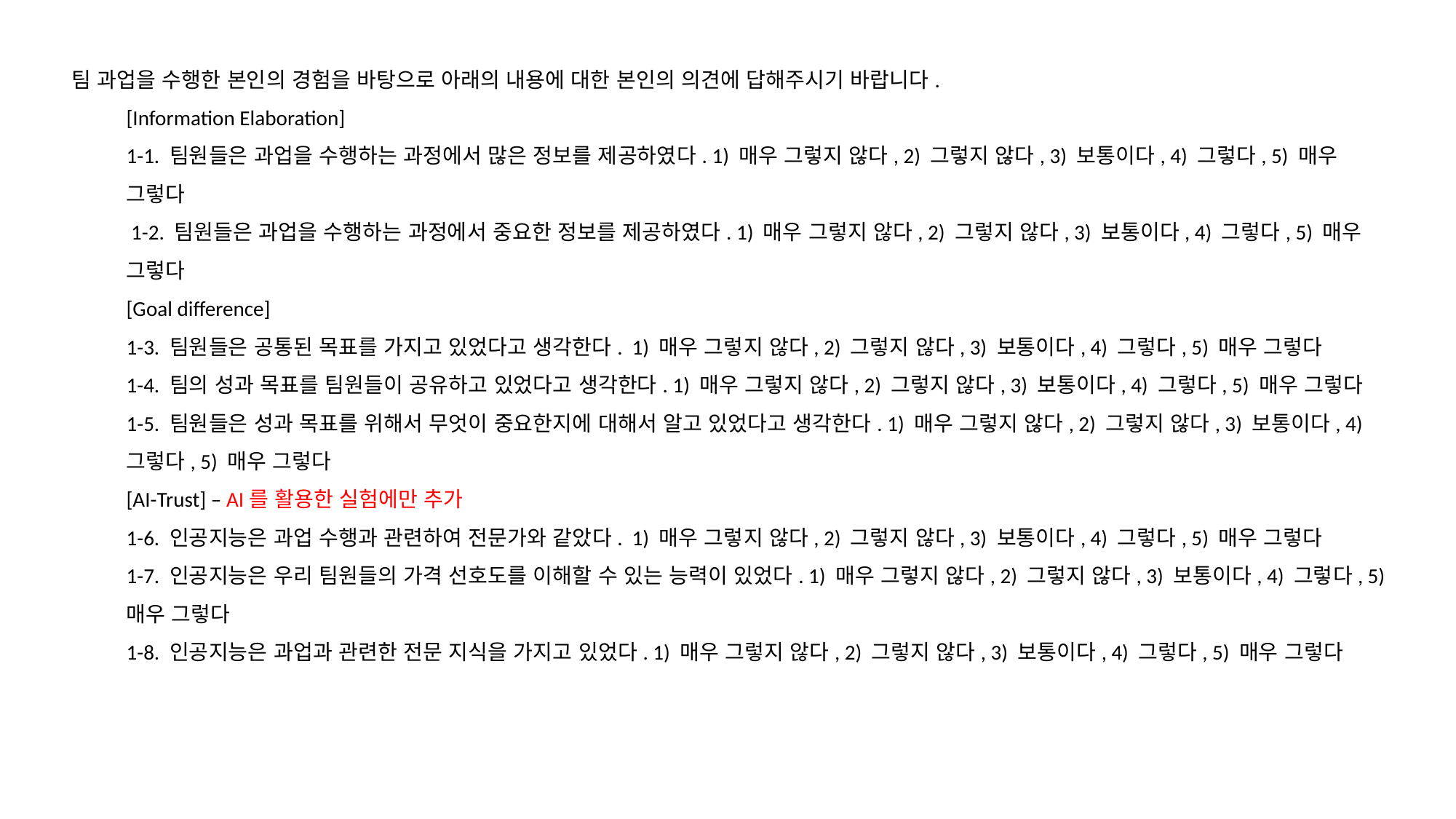

팀 과업을 수행한 본인의 경험을 바탕으로 아래의 내용에 대한 본인의 의견에 답해주시기 바랍니다.
[Information Elaboration]
1-1. 팀원들은 과업을 수행하는 과정에서 많은 정보를 제공하였다. 1) 매우 그렇지 않다, 2) 그렇지 않다, 3) 보통이다, 4) 그렇다, 5) 매우 그렇다
 1-2. 팀원들은 과업을 수행하는 과정에서 중요한 정보를 제공하였다. 1) 매우 그렇지 않다, 2) 그렇지 않다, 3) 보통이다, 4) 그렇다, 5) 매우 그렇다
[Goal difference]
1-3. 팀원들은 공통된 목표를 가지고 있었다고 생각한다.  1) 매우 그렇지 않다, 2) 그렇지 않다, 3) 보통이다, 4) 그렇다, 5) 매우 그렇다
1-4. 팀의 성과 목표를 팀원들이 공유하고 있었다고 생각한다. 1) 매우 그렇지 않다, 2) 그렇지 않다, 3) 보통이다, 4) 그렇다, 5) 매우 그렇다
1-5. 팀원들은 성과 목표를 위해서 무엇이 중요한지에 대해서 알고 있었다고 생각한다. 1) 매우 그렇지 않다, 2) 그렇지 않다, 3) 보통이다, 4) 그렇다, 5) 매우 그렇다
[AI-Trust] – AI를 활용한 실험에만 추가
1-6. 인공지능은 과업 수행과 관련하여 전문가와 같았다.  1) 매우 그렇지 않다, 2) 그렇지 않다, 3) 보통이다, 4) 그렇다, 5) 매우 그렇다
1-7. 인공지능은 우리 팀원들의 가격 선호도를 이해할 수 있는 능력이 있었다. 1) 매우 그렇지 않다, 2) 그렇지 않다, 3) 보통이다, 4) 그렇다, 5) 매우 그렇다
1-8. 인공지능은 과업과 관련한 전문 지식을 가지고 있었다. 1) 매우 그렇지 않다, 2) 그렇지 않다, 3) 보통이다, 4) 그렇다, 5) 매우 그렇다